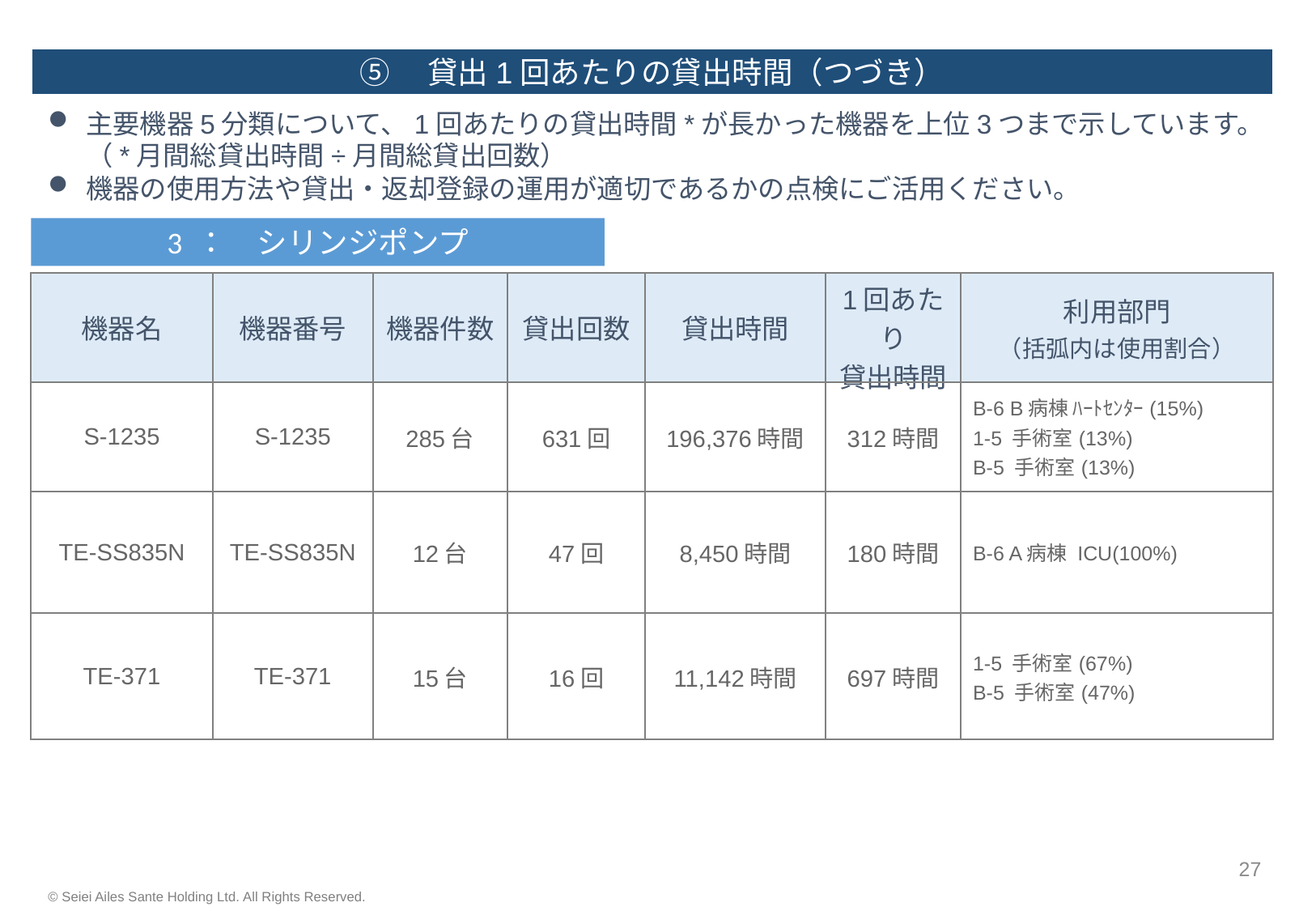

⑤　貸出1回あたりの貸出時間（つづき）
主要機器5分類について、1回あたりの貸出時間*が長かった機器を上位3つまで示しています。
（*月間総貸出時間÷月間総貸出回数）
機器の使用方法や貸出・返却登録の運用が適切であるかの点検にご活用ください。
3 ：　シリンジポンプ
| 機器名 | 機器番号 | 機器件数 | 貸出回数 | 貸出時間 | 1回あたり 貸出時間 | 利用部門 （括弧内は使用割合） |
| --- | --- | --- | --- | --- | --- | --- |
| S-1235 | S-1235 | 285台 | 631回 | 196,376時間 | 312時間 | B-6 B病棟 ﾊｰﾄｾﾝﾀｰ(15%) 1-5 手術室(13%) B-5 手術室(13%) |
| TE-SS835N | TE-SS835N | 12台 | 47回 | 8,450時間 | 180時間 | B-6 A病棟 ICU(100%) |
| TE-371 | TE-371 | 15台 | 16回 | 11,142時間 | 697時間 | 1-5 手術室(67%) B-5 手術室(47%) |
27
© Seiei Ailes Sante Holding Ltd. All Rights Reserved.